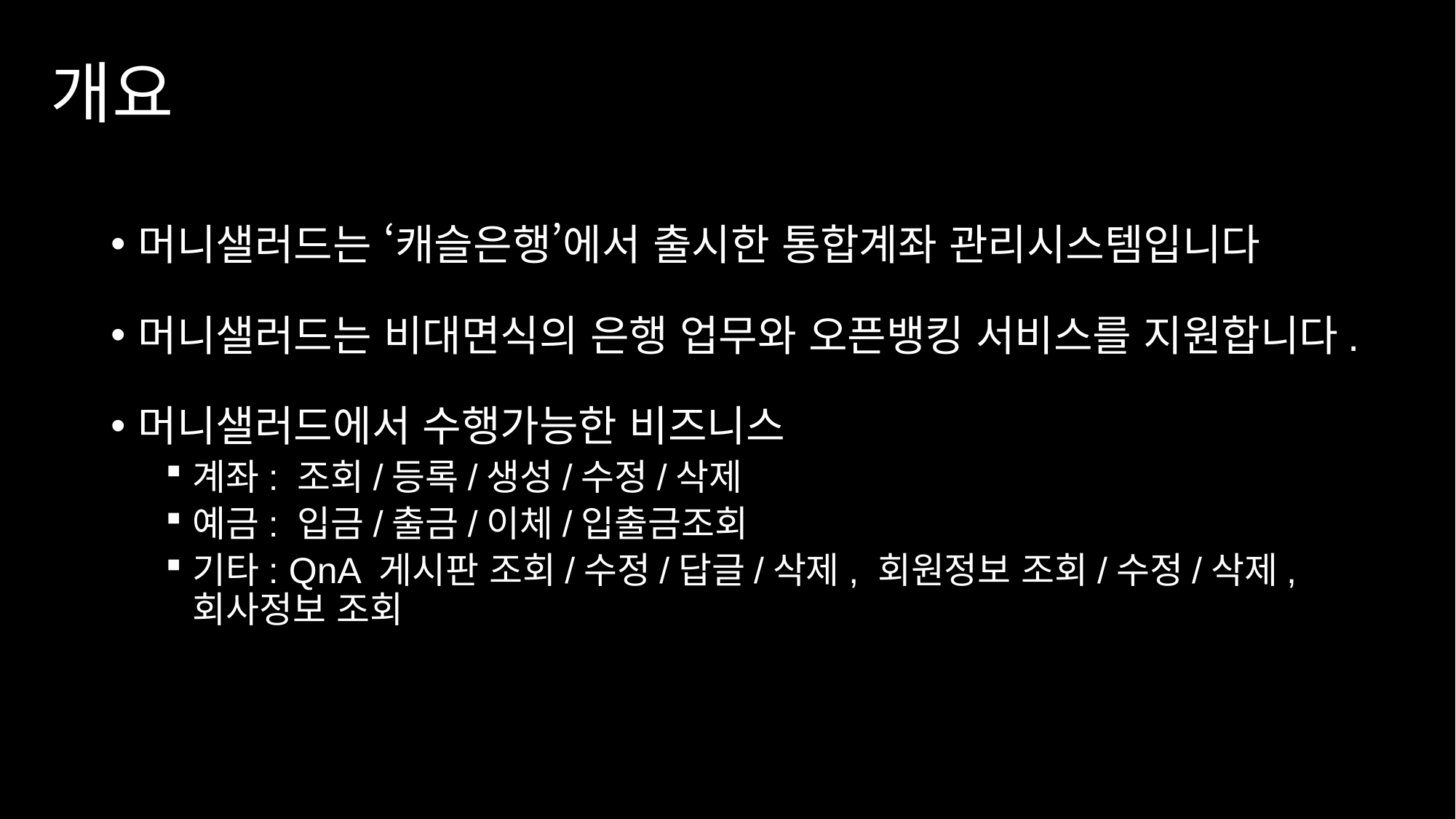

# 개요
머니샐러드는 ‘캐슬은행’에서 출시한 통합계좌 관리시스템입니다

머니샐러드는 비대면식의 은행 업무와 오픈뱅킹 서비스를 지원합니다.

머니샐러드에서 수행가능한 비즈니스
계좌: 조회/등록/생성/수정/삭제
예금: 입금/출금/이체/입출금조회
기타: QnA 게시판 조회/수정/답글/삭제, 회원정보 조회/수정/삭제, 회사정보 조회